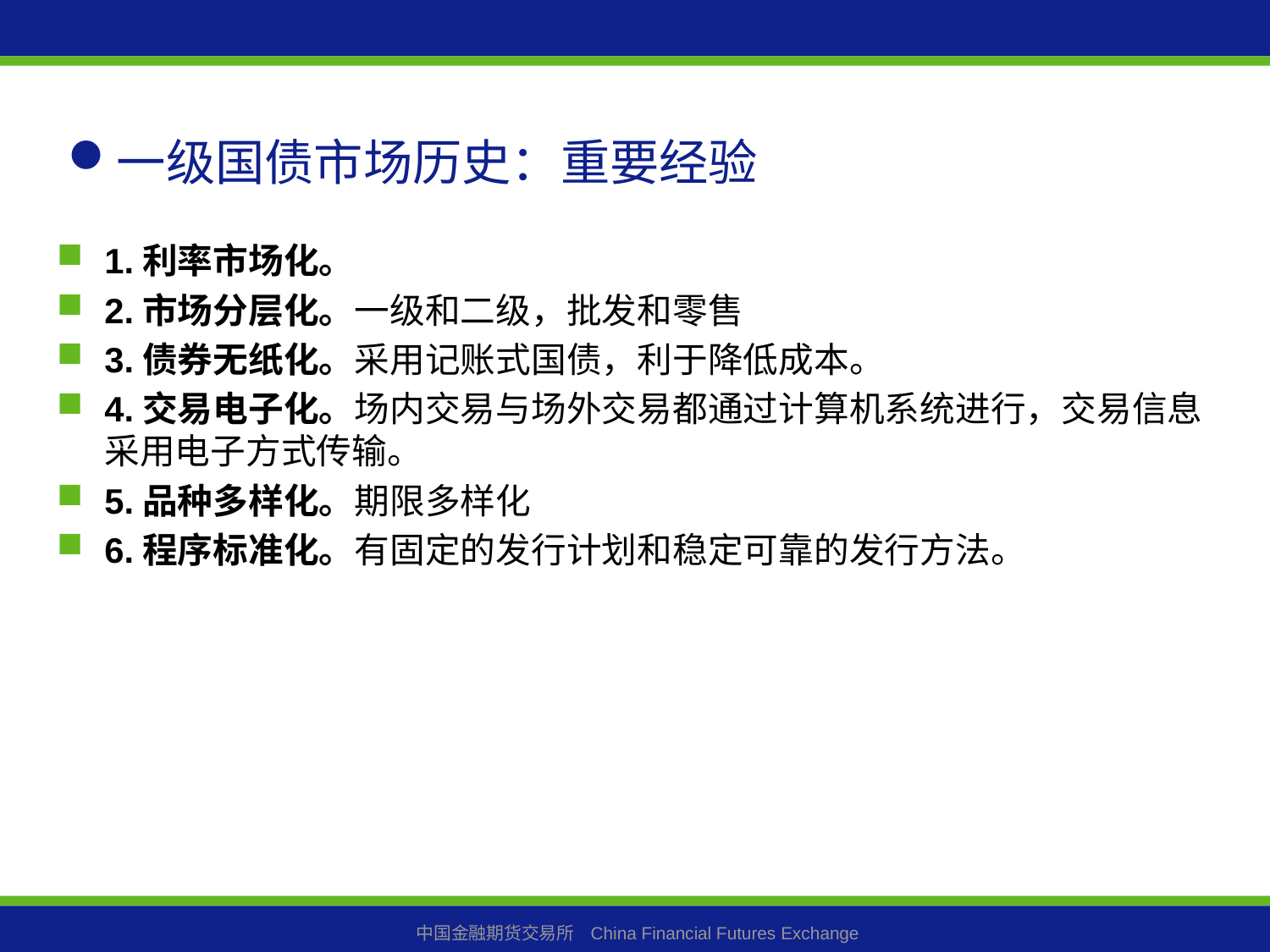

一级国债市场历史：重要经验
1.利率市场化。
2.市场分层化。一级和二级，批发和零售
3.债券无纸化。采用记账式国债，利于降低成本。
4.交易电子化。场内交易与场外交易都通过计算机系统进行，交易信息采用电子方式传输。
5.品种多样化。期限多样化
6.程序标准化。有固定的发行计划和稳定可靠的发行方法。